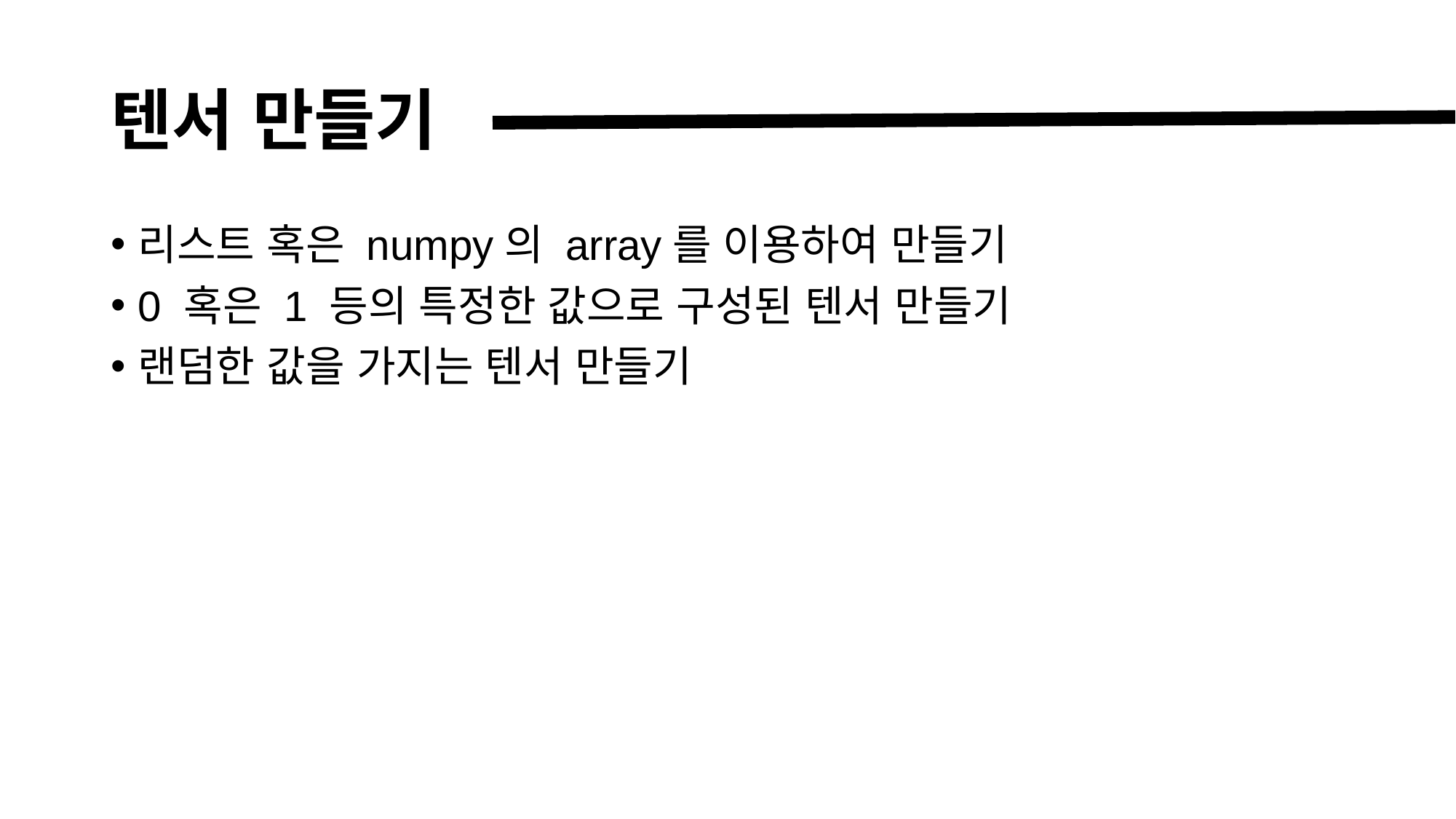

# 텐서 만들기
리스트 혹은 numpy의 array를 이용하여 만들기
0 혹은 1 등의 특정한 값으로 구성된 텐서 만들기
랜덤한 값을 가지는 텐서 만들기